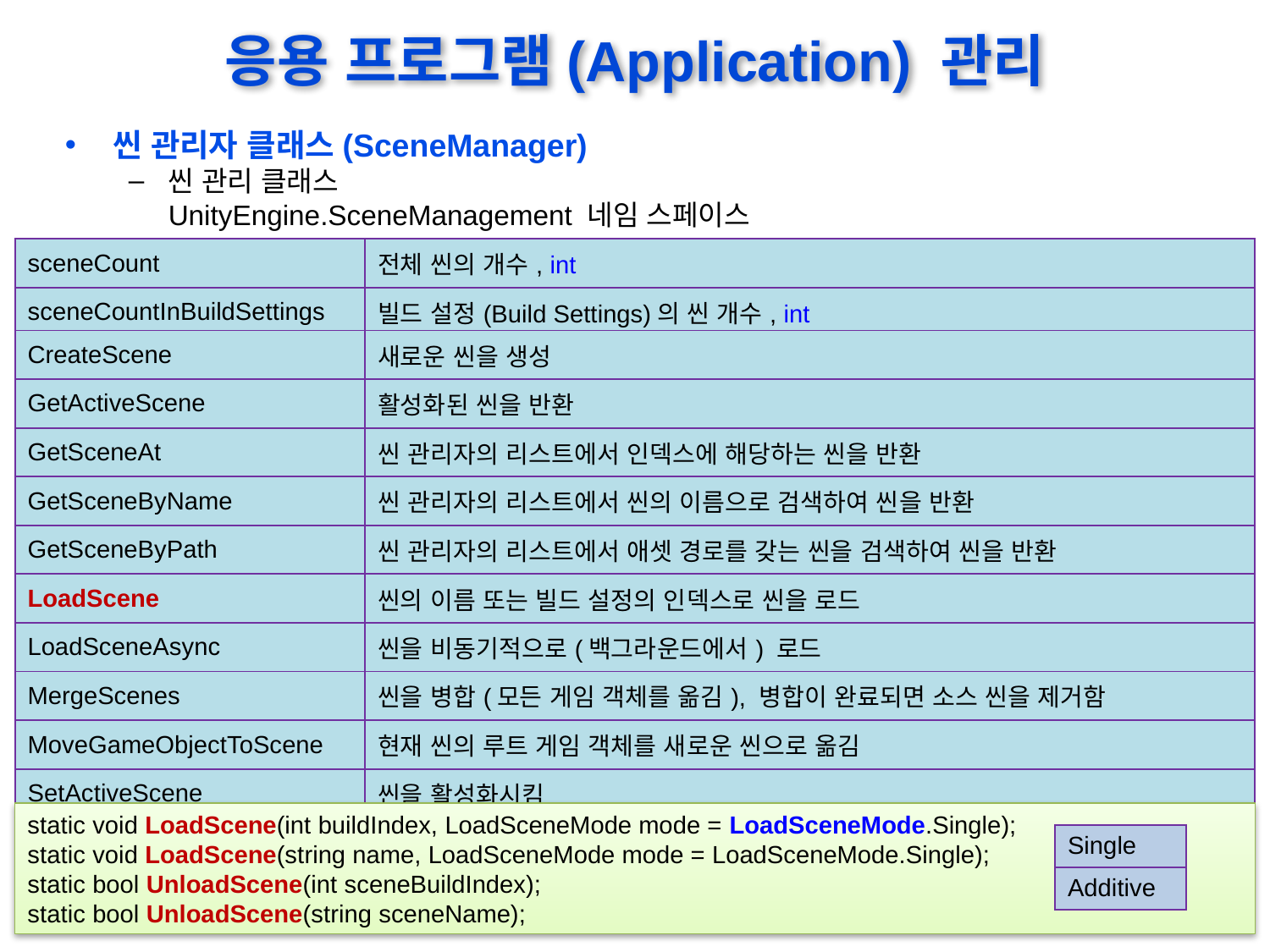

# 응용 프로그램(Application) 관리
씬 관리자 클래스(SceneManager)
씬 관리 클래스
UnityEngine.SceneManagement 네임 스페이스

| sceneCount | 전체 씬의 개수, int |
| --- | --- |
| sceneCountInBuildSettings | 빌드 설정(Build Settings)의 씬 개수, int |
| CreateScene | 새로운 씬을 생성 |
| --- | --- |
| GetActiveScene | 활성화된 씬을 반환 |
| GetSceneAt | 씬 관리자의 리스트에서 인덱스에 해당하는 씬을 반환 |
| GetSceneByName | 씬 관리자의 리스트에서 씬의 이름으로 검색하여 씬을 반환 |
| GetSceneByPath | 씬 관리자의 리스트에서 애셋 경로를 갖는 씬을 검색하여 씬을 반환 |
| LoadScene | 씬의 이름 또는 빌드 설정의 인덱스로 씬을 로드 |
| LoadSceneAsync | 씬을 비동기적으로(백그라운드에서) 로드 |
| MergeScenes | 씬을 병합(모든 게임 객체를 옮김), 병합이 완료되면 소스 씬을 제거함 |
| MoveGameObjectToScene | 현재 씬의 루트 게임 객체를 새로운 씬으로 옮김 |
| SetActiveScene | 씬을 활성화시킴 |
| UnloadScene | 주어진 씬과 관련된 모든 게임 객체를 언로드함 |
static void LoadScene(int buildIndex, LoadSceneMode mode = LoadSceneMode.Single);
static void LoadScene(string name, LoadSceneMode mode = LoadSceneMode.Single);
static bool UnloadScene(int sceneBuildIndex);
static bool UnloadScene(string sceneName);
| Single |
| --- |
| Additive |